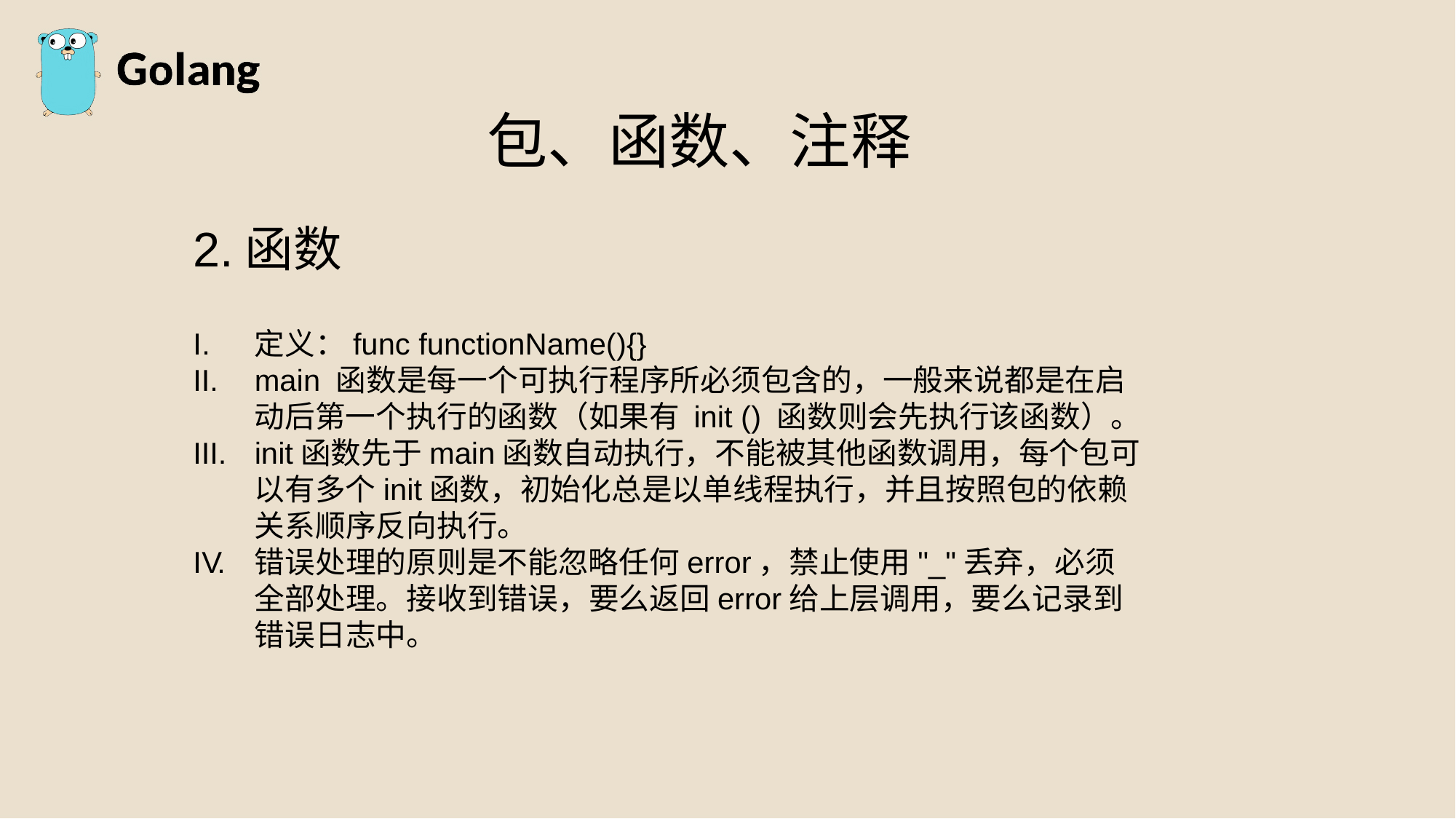

包、函数、注释
2.函数
定义：func functionName(){}
main 函数是每一个可执行程序所必须包含的，一般来说都是在启动后第一个执行的函数（如果有 init () 函数则会先执行该函数）。
init函数先于main函数自动执行，不能被其他函数调用，每个包可以有多个init函数，初始化总是以单线程执行，并且按照包的依赖关系顺序反向执行。
错误处理的原则是不能忽略任何error，禁止使用"_"丢弃，必须全部处理。接收到错误，要么返回error给上层调用，要么记录到错误日志中。